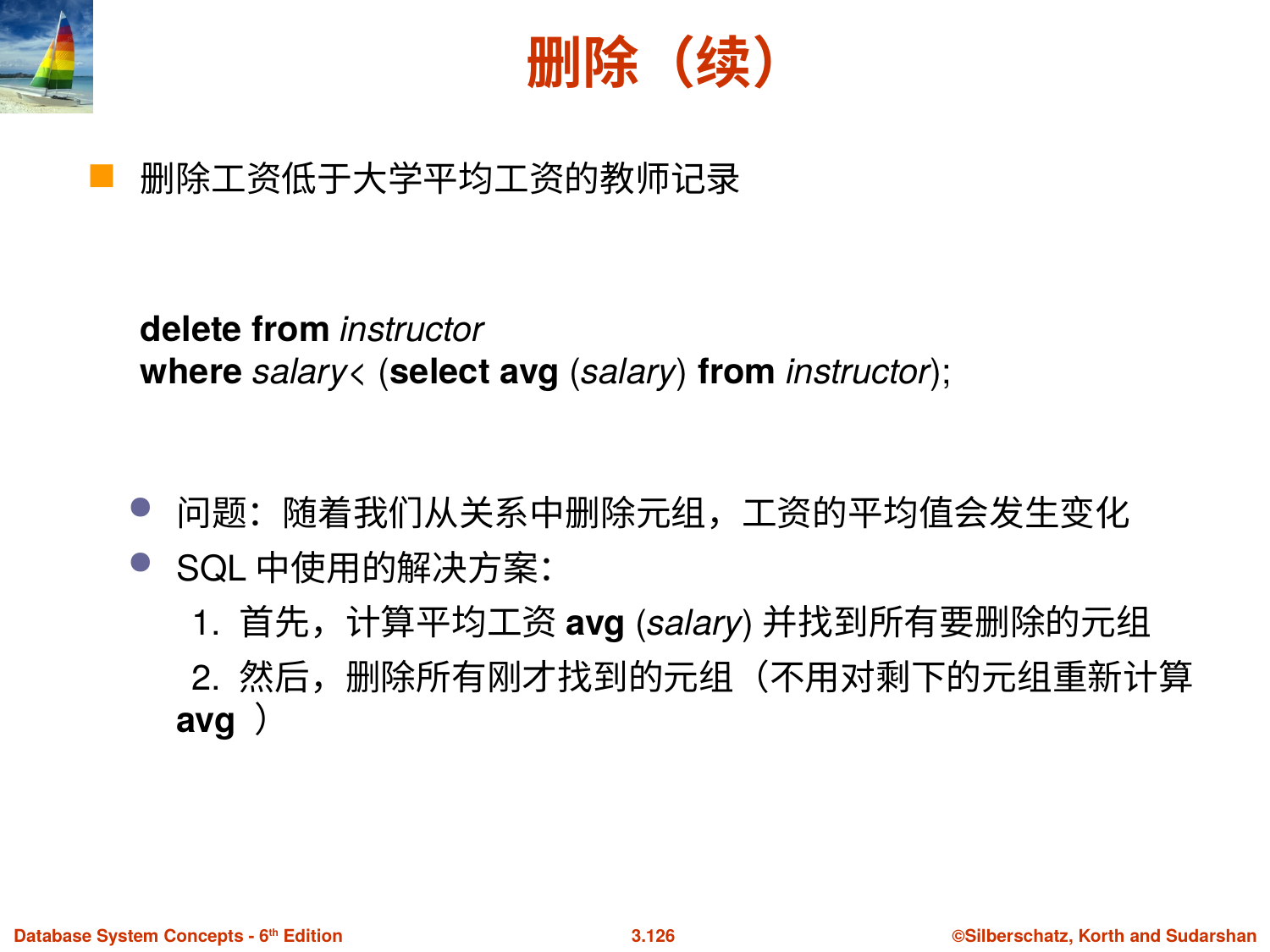

# 删除（续）
删除工资低于大学平均工资的教师记录
delete from instructor
where salary< (select avg (salary) from instructor);
问题：随着我们从关系中删除元组，工资的平均值会发生变化
SQL中使用的解决方案：
       1. 首先，计算平均工资avg (salary)并找到所有要删除的元组
       2. 然后，删除所有刚才找到的元组（不用对剩下的元组重新计算avg ）